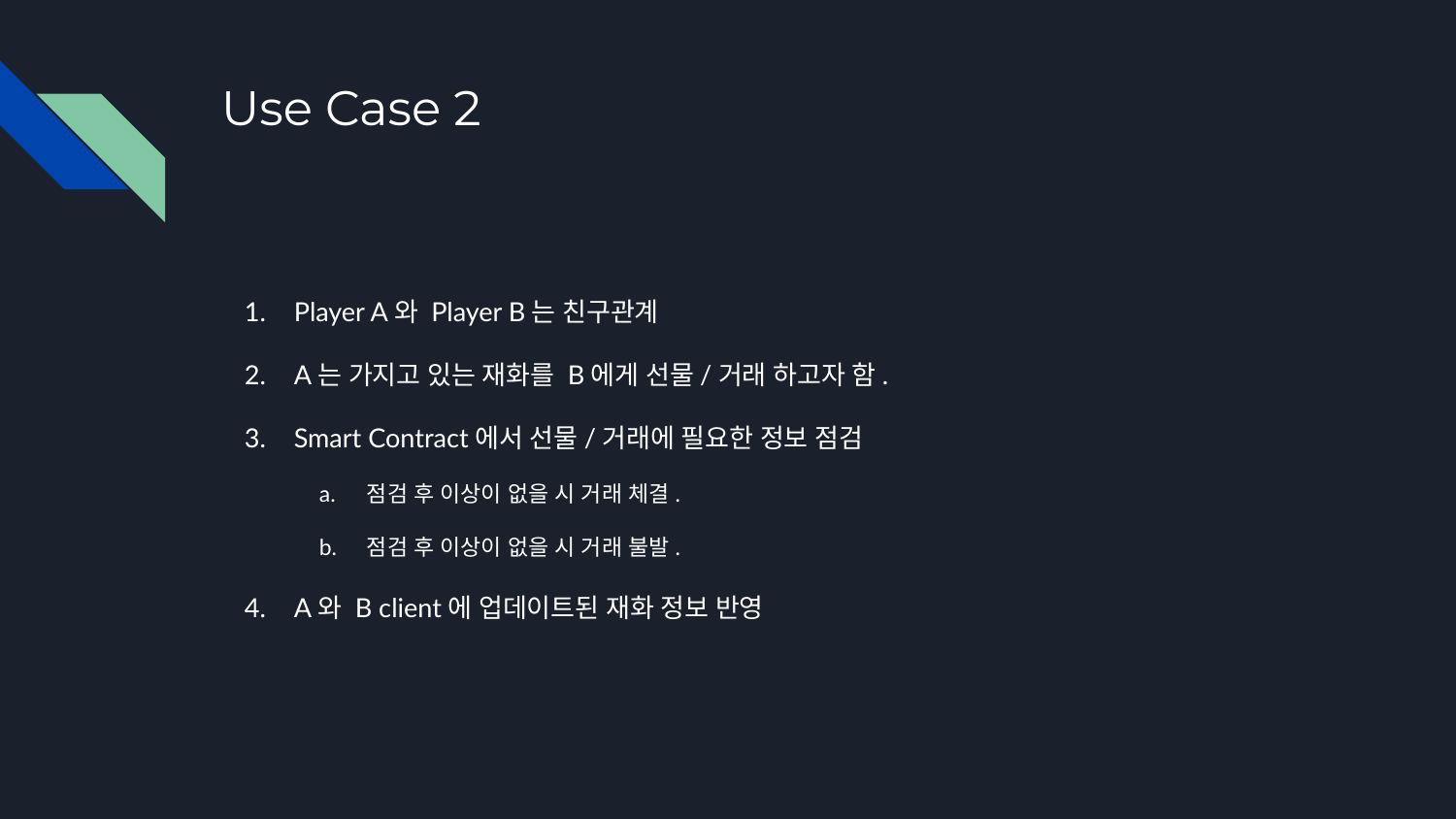

# Use Case 2
Player A와 Player B는 친구관계
A는 가지고 있는 재화를 B에게 선물/거래 하고자 함.
Smart Contract에서 선물/거래에 필요한 정보 점검
점검 후 이상이 없을 시 거래 체결.
점검 후 이상이 없을 시 거래 불발.
A와 B client에 업데이트된 재화 정보 반영